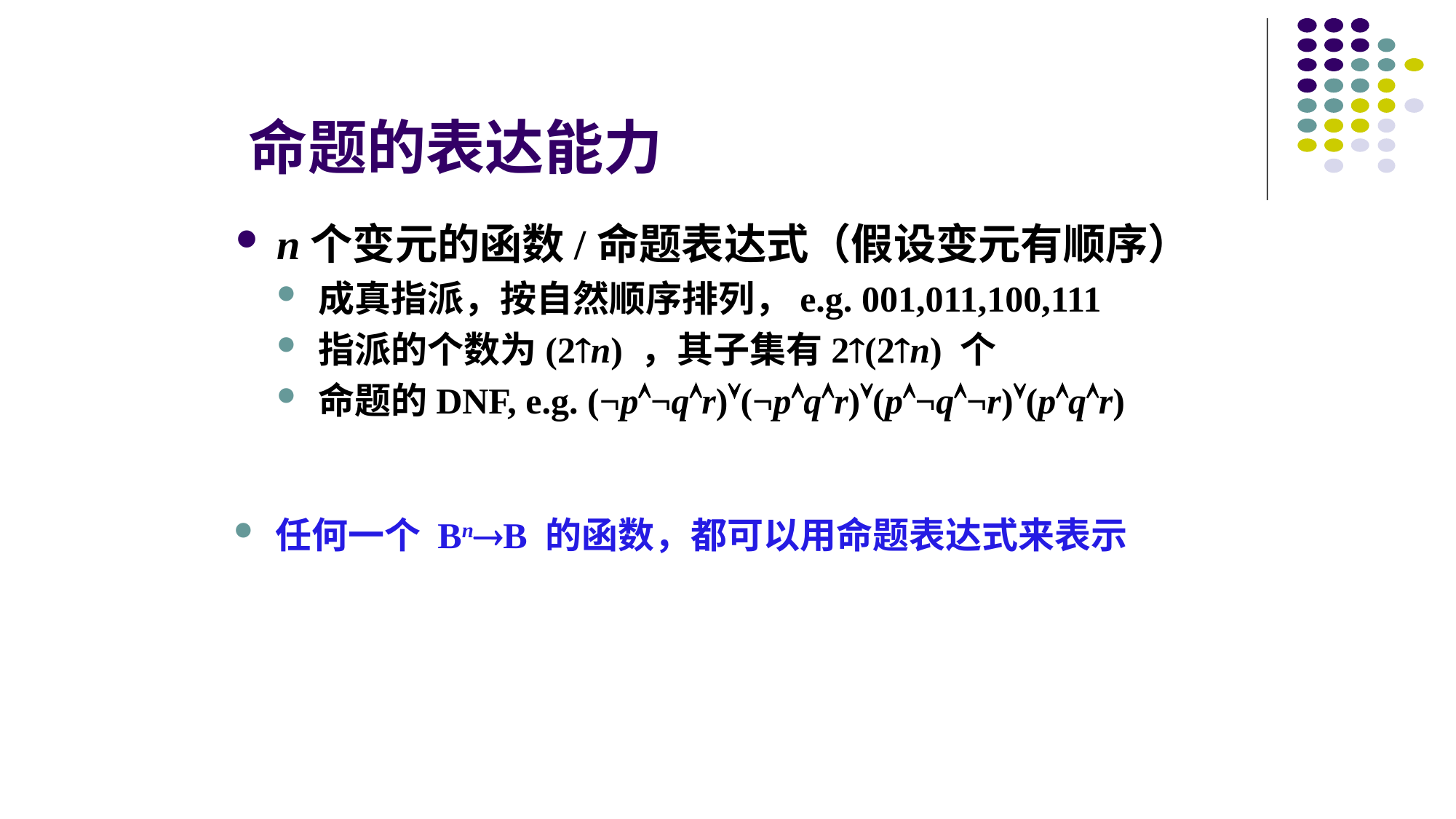

# 命题的表达能力
n个变元的函数/命题表达式（假设变元有顺序）
成真指派，按自然顺序排列，e.g. 001,011,100,111
指派的个数为(2↑n) ，其子集有2↑(2↑n) 个
命题的DNF, e.g. (¬p∧¬q∧r)∨(¬p∧q∧r)∨(p∧¬q∧¬r)∨(p∧q∧r)

任何一个 Bn→B 的函数，都可以用命题表达式来表示